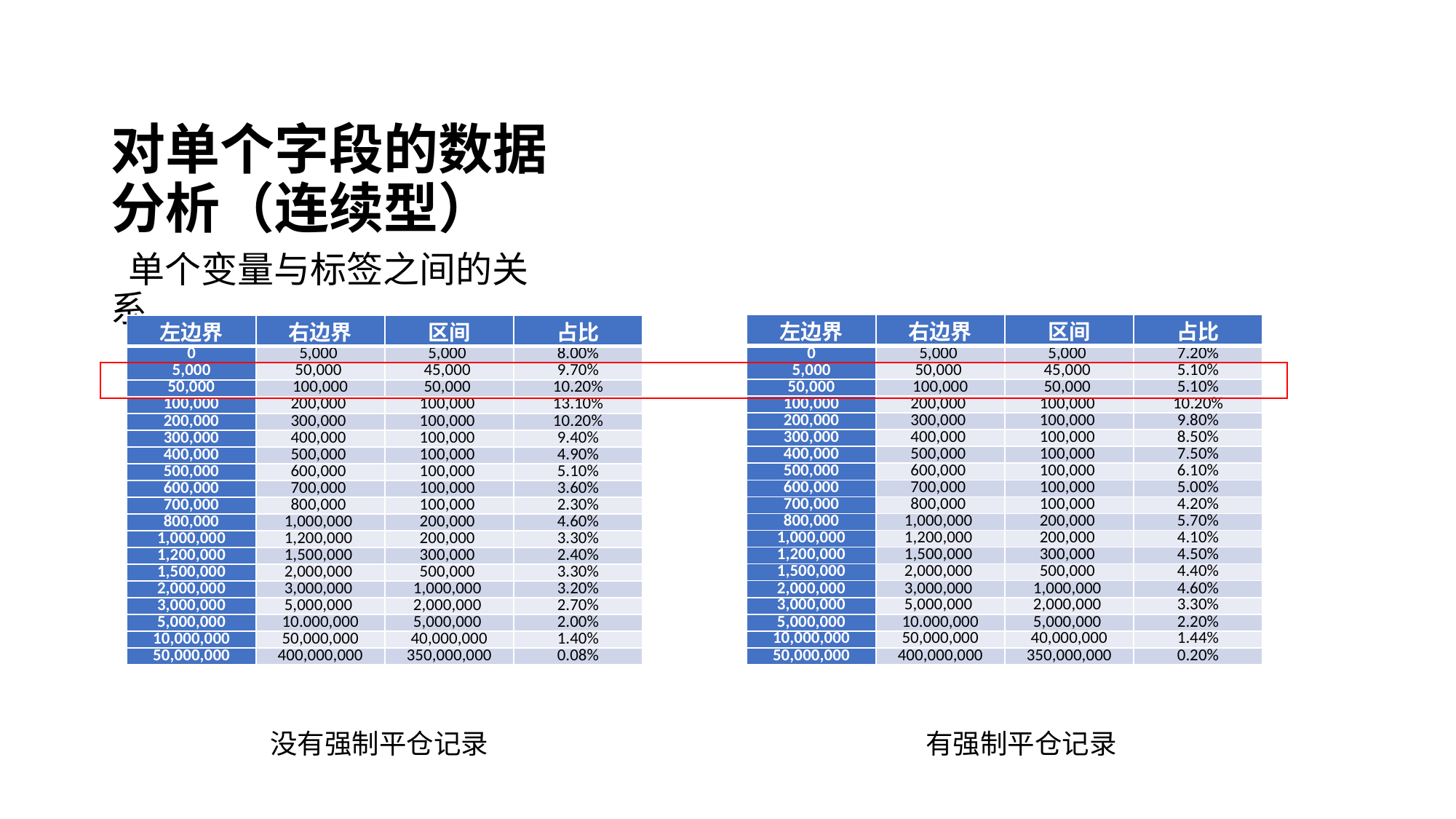

# 对单个字段的数据分析（连续型）
 单个变量与标签之间的关系
| 左边界 | 右边界 | 区间 | 占比 |
| --- | --- | --- | --- |
| 0 | 5,000 | 5,000 | 7.20% |
| 5,000 | 50,000 | 45,000 | 5.10% |
| 50,000 | 100,000 | 50,000 | 5.10% |
| 100,000 | 200,000 | 100,000 | 10.20% |
| 200,000 | 300,000 | 100,000 | 9.80% |
| 300,000 | 400,000 | 100,000 | 8.50% |
| 400,000 | 500,000 | 100,000 | 7.50% |
| 500,000 | 600,000 | 100,000 | 6.10% |
| 600,000 | 700,000 | 100,000 | 5.00% |
| 700,000 | 800,000 | 100,000 | 4.20% |
| 800,000 | 1,000,000 | 200,000 | 5.70% |
| 1,000,000 | 1,200,000 | 200,000 | 4.10% |
| 1,200,000 | 1,500,000 | 300,000 | 4.50% |
| 1,500,000 | 2,000,000 | 500,000 | 4.40% |
| 2,000,000 | 3,000,000 | 1,000,000 | 4.60% |
| 3,000,000 | 5,000,000 | 2,000,000 | 3.30% |
| 5,000,000 | 10.000,000 | 5,000,000 | 2.20% |
| 10,000,000 | 50,000,000 | 40,000,000 | 1.44% |
| 50,000,000 | 400,000,000 | 350,000,000 | 0.20% |
| 左边界 | 右边界 | 区间 | 占比 |
| --- | --- | --- | --- |
| 0 | 5,000 | 5,000 | 8.00% |
| 5,000 | 50,000 | 45,000 | 9.70% |
| 50,000 | 100,000 | 50,000 | 10.20% |
| 100,000 | 200,000 | 100,000 | 13.10% |
| 200,000 | 300,000 | 100,000 | 10.20% |
| 300,000 | 400,000 | 100,000 | 9.40% |
| 400,000 | 500,000 | 100,000 | 4.90% |
| 500,000 | 600,000 | 100,000 | 5.10% |
| 600,000 | 700,000 | 100,000 | 3.60% |
| 700,000 | 800,000 | 100,000 | 2.30% |
| 800,000 | 1,000,000 | 200,000 | 4.60% |
| 1,000,000 | 1,200,000 | 200,000 | 3.30% |
| 1,200,000 | 1,500,000 | 300,000 | 2.40% |
| 1,500,000 | 2,000,000 | 500,000 | 3.30% |
| 2,000,000 | 3,000,000 | 1,000,000 | 3.20% |
| 3,000,000 | 5,000,000 | 2,000,000 | 2.70% |
| 5,000,000 | 10.000,000 | 5,000,000 | 2.00% |
| 10,000,000 | 50,000,000 | 40,000,000 | 1.40% |
| 50,000,000 | 400,000,000 | 350,000,000 | 0.08% |

没有强制平仓记录
有强制平仓记录